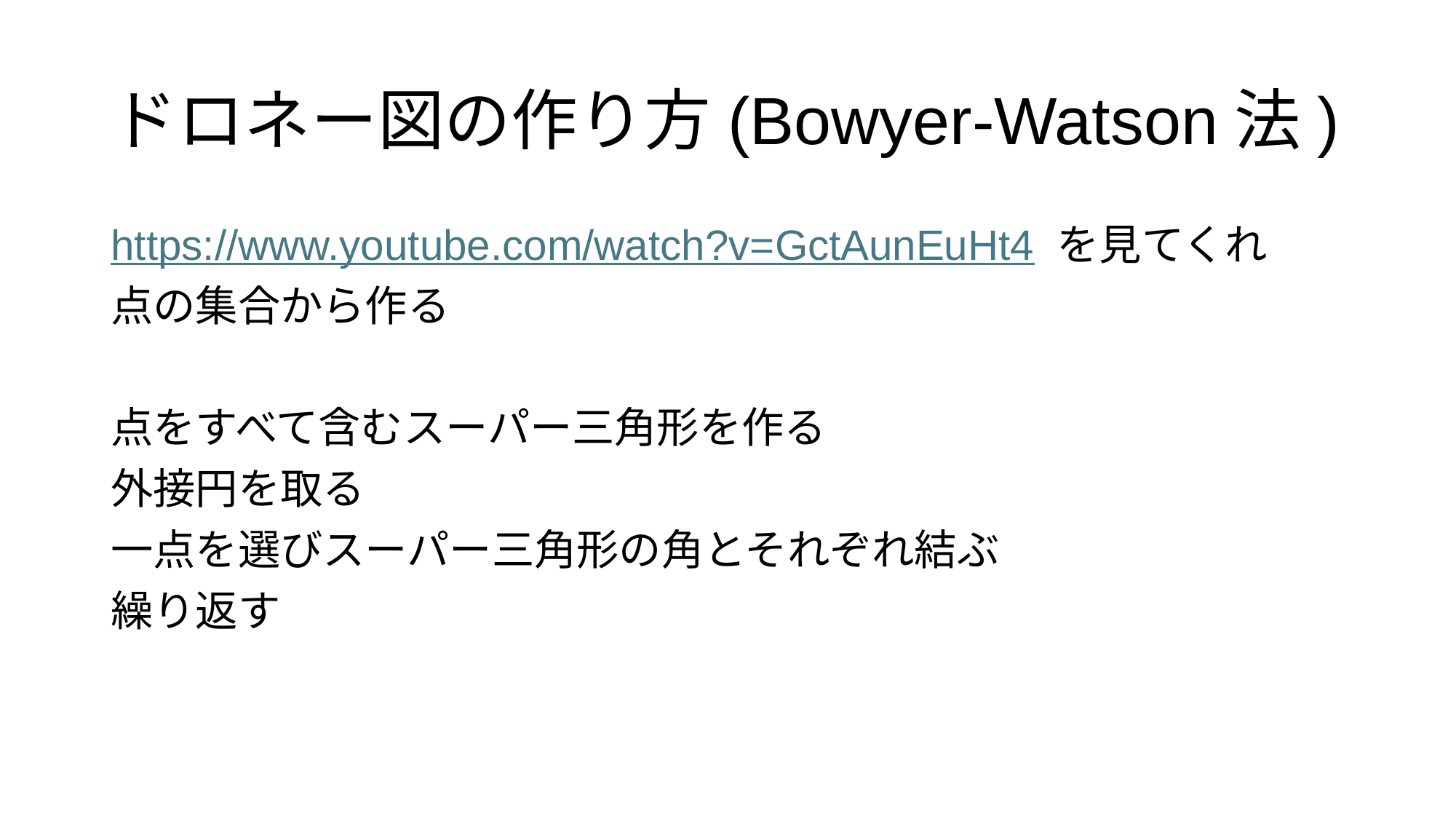

# ドロネー図の作り方(Bowyer-Watson法)
https://www.youtube.com/watch?v=GctAunEuHt4 を見てくれ
点の集合から作る

点をすべて含むスーパー三角形を作る
外接円を取る
一点を選びスーパー三角形の角とそれぞれ結ぶ
繰り返す